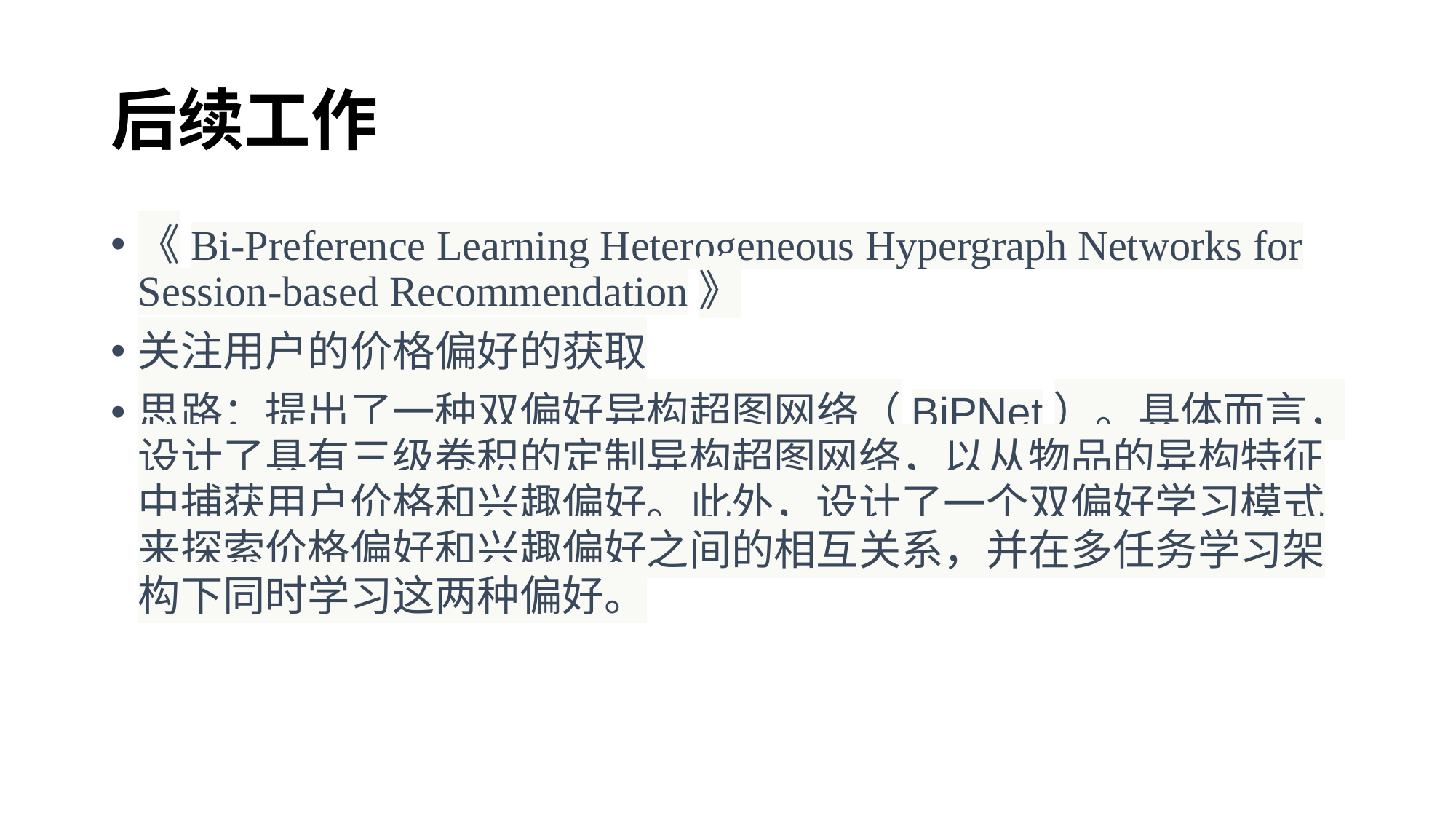

# 后续工作
《Bi-Preference Learning Heterogeneous Hypergraph Networks for Session-based Recommendation》
关注用户的价格偏好的获取
思路：提出了一种双偏好异构超图网络（BiPNet）。具体而言，设计了具有三级卷积的定制异构超图网络，以从物品的异构特征中捕获用户价格和兴趣偏好。此外，设计了一个双偏好学习模式来探索价格偏好和兴趣偏好之间的相互关系，并在多任务学习架构下同时学习这两种偏好。